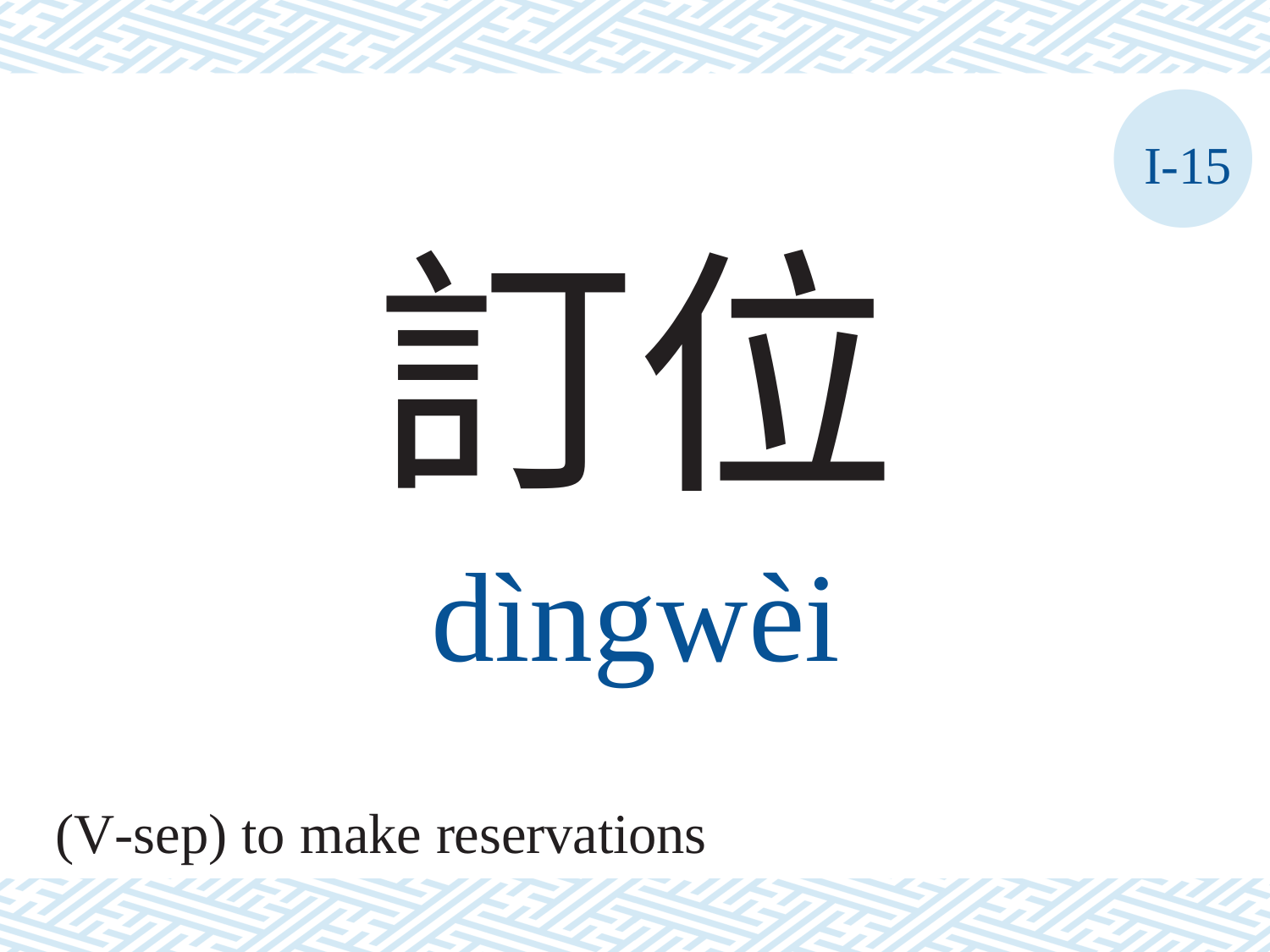

I-15
訂位
dìngwèi
(V-sep) to make reservations